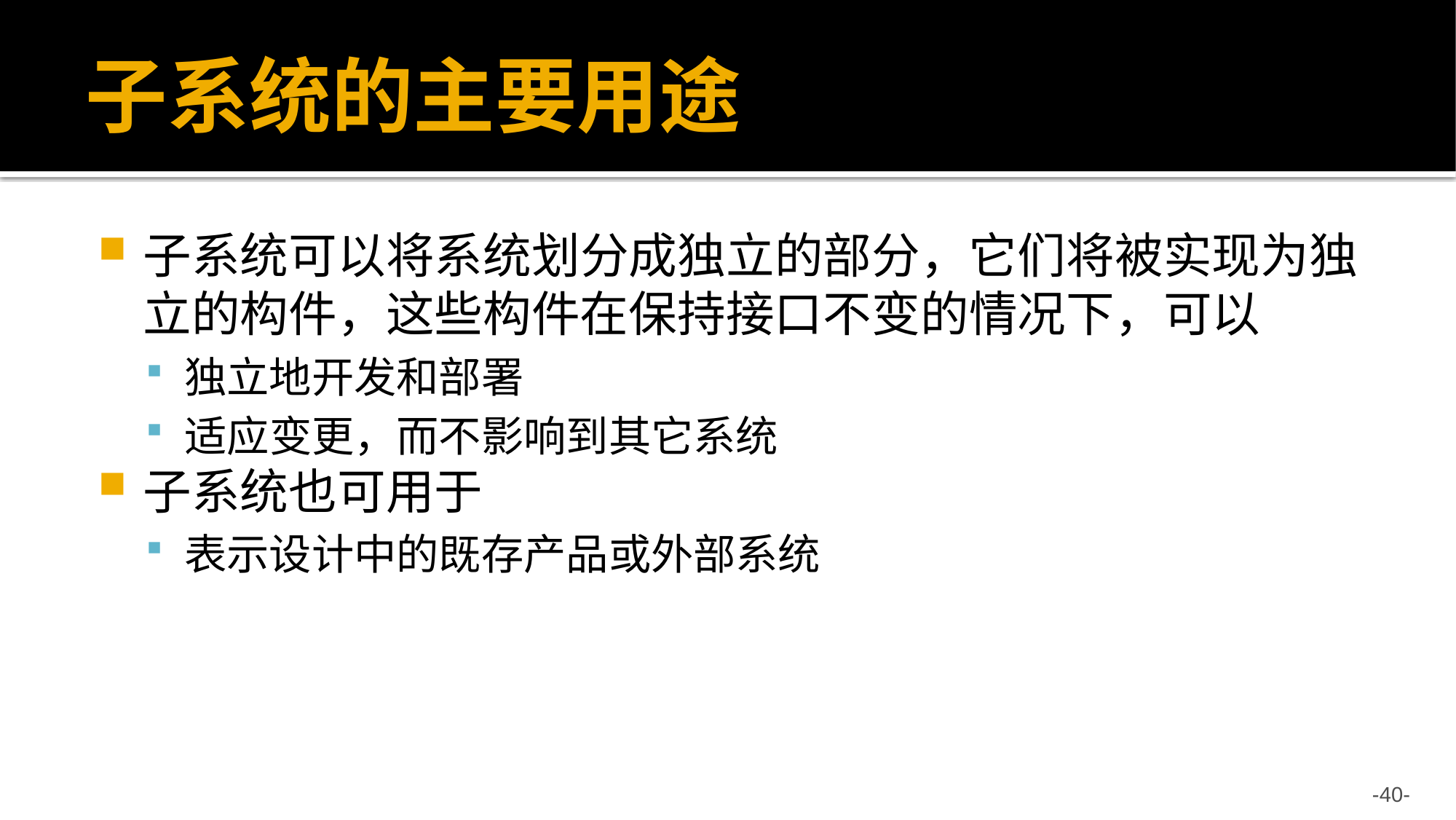

# 子系统的主要用途
子系统可以将系统划分成独立的部分，它们将被实现为独立的构件，这些构件在保持接口不变的情况下，可以
独立地开发和部署
适应变更，而不影响到其它系统
子系统也可用于
表示设计中的既存产品或外部系统
-40-